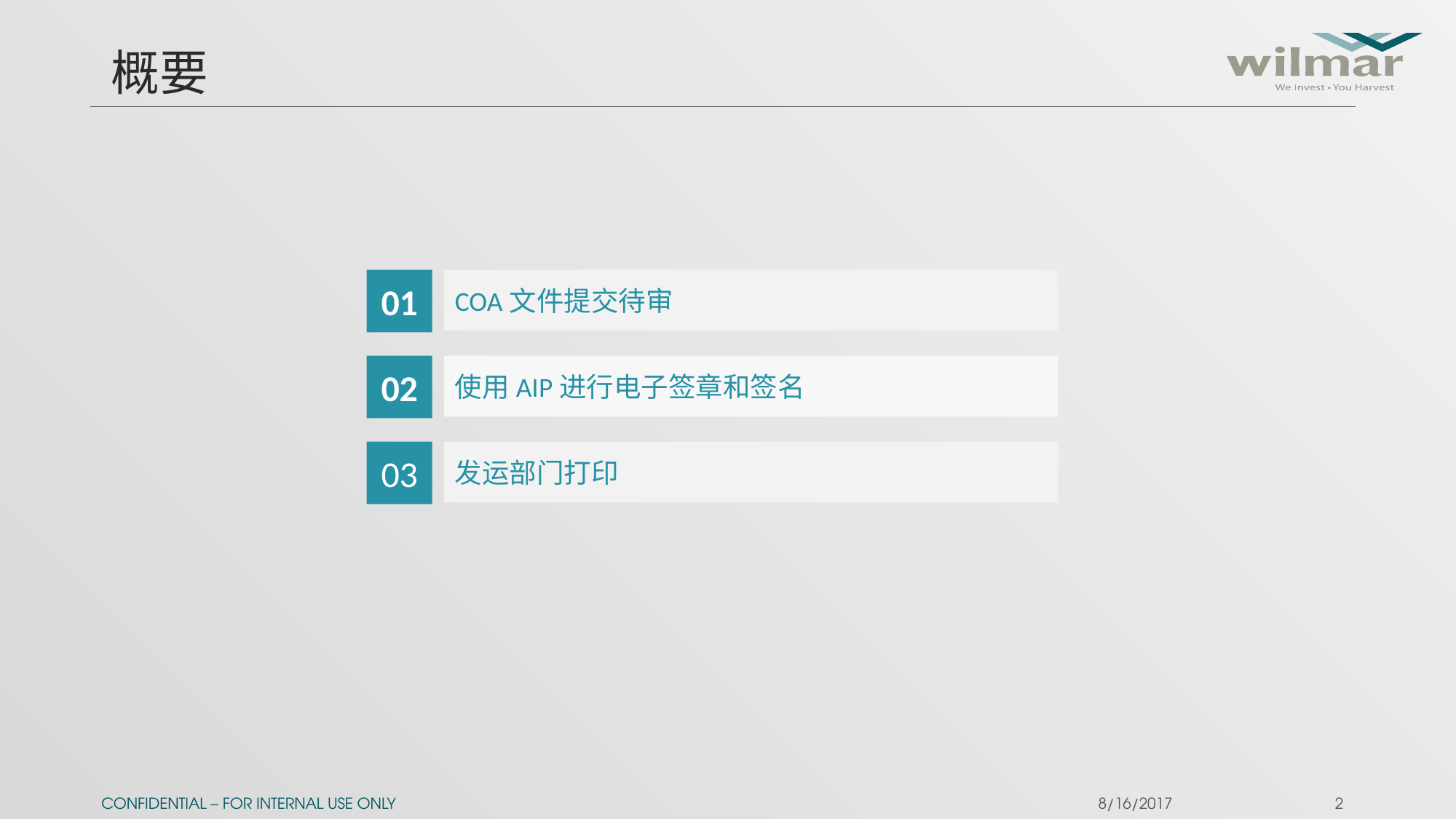

# 概要
01
COA文件提交待审
02
使用AIP进行电子签章和签名
03
发运部门打印
Confidential – For Internal Use Only
8/16/2017
2